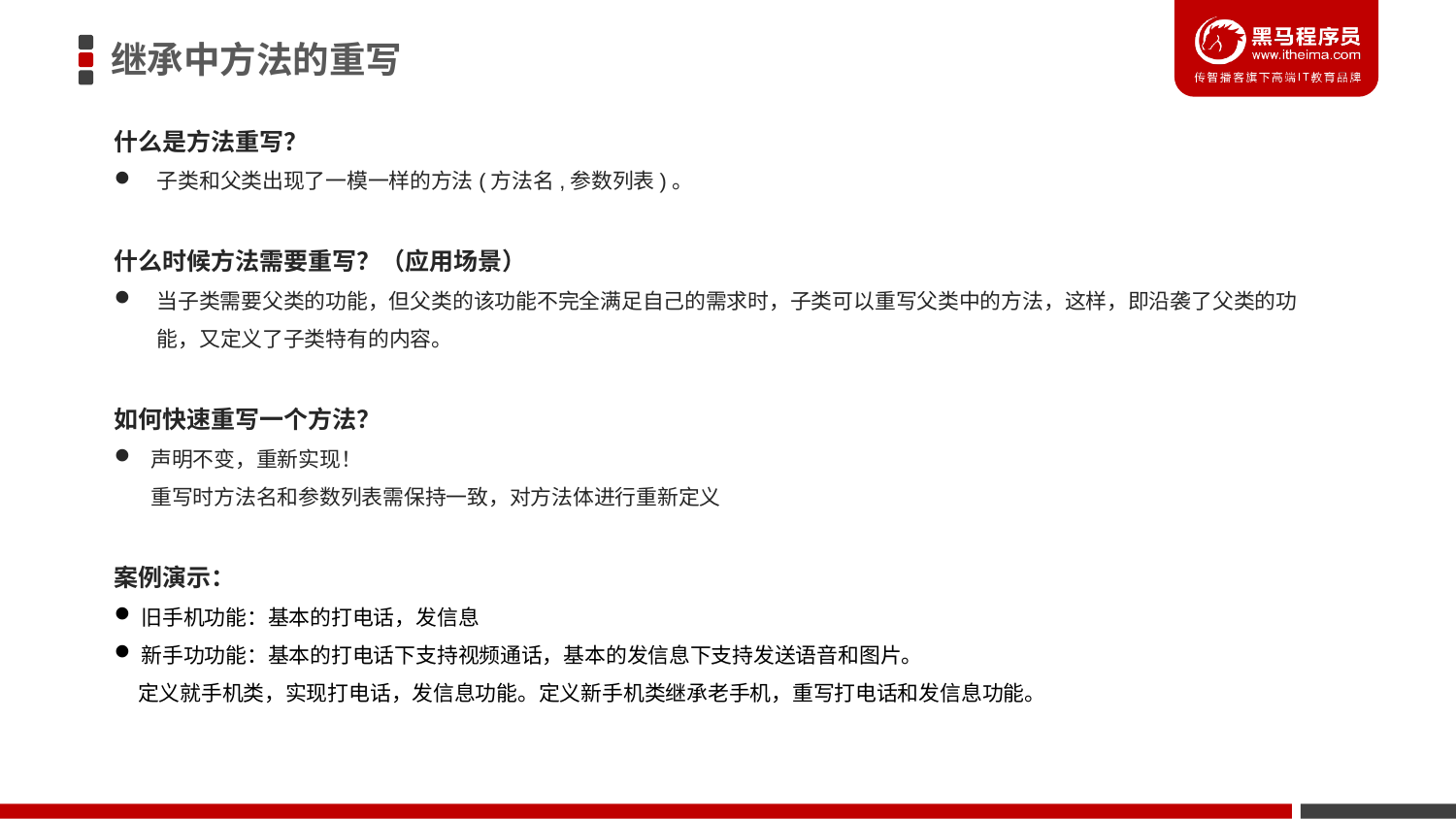

# 继承中方法的重写
什么是方法重写？
子类和父类出现了一模一样的方法(方法名,参数列表)。

什么时候方法需要重写？（应用场景）
当子类需要父类的功能，但父类的该功能不完全满足自己的需求时，子类可以重写父类中的方法，这样，即沿袭了父类的功能，又定义了子类特有的内容。

如何快速重写一个方法？
声明不变，重新实现！
重写时方法名和参数列表需保持一致，对方法体进行重新定义

案例演示：
旧手机功能：基本的打电话，发信息
新手功功能：基本的打电话下支持视频通话，基本的发信息下支持发送语音和图片。
    定义就手机类，实现打电话，发信息功能。定义新手机类继承老手机，重写打电话和发信息功能。